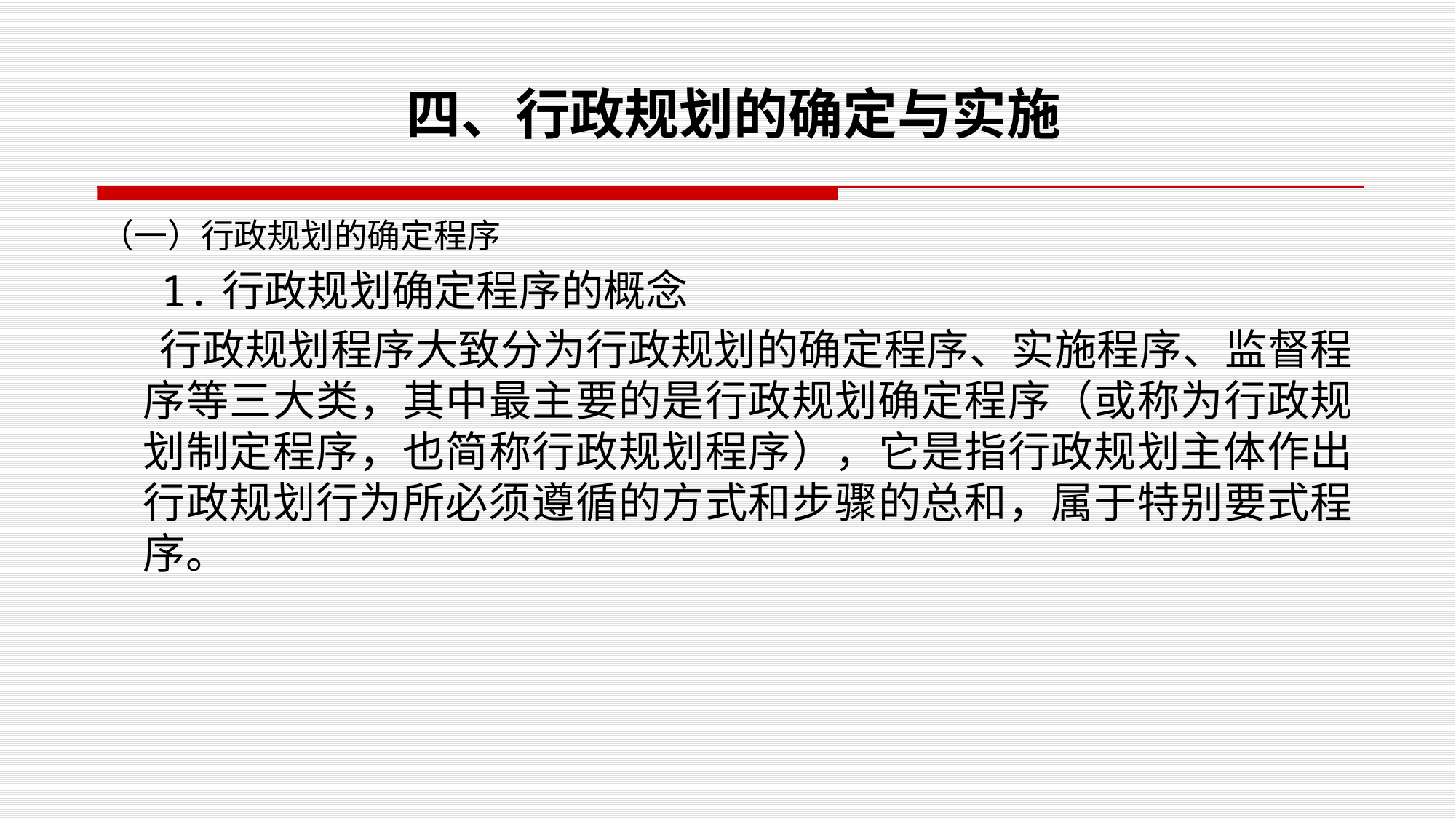

#
四、行政规划的确定与实施
（一）行政规划的确定程序
   1.行政规划确定程序的概念
     行政规划程序大致分为行政规划的确定程序、实施程序、监督程序等三大类，其中最主要的是行政规划确定程序（或称为行政规划制定程序，也简称行政规划程序），它是指行政规划主体作出行政规划行为所必须遵循的方式和步骤的总和，属于特别要式程序。